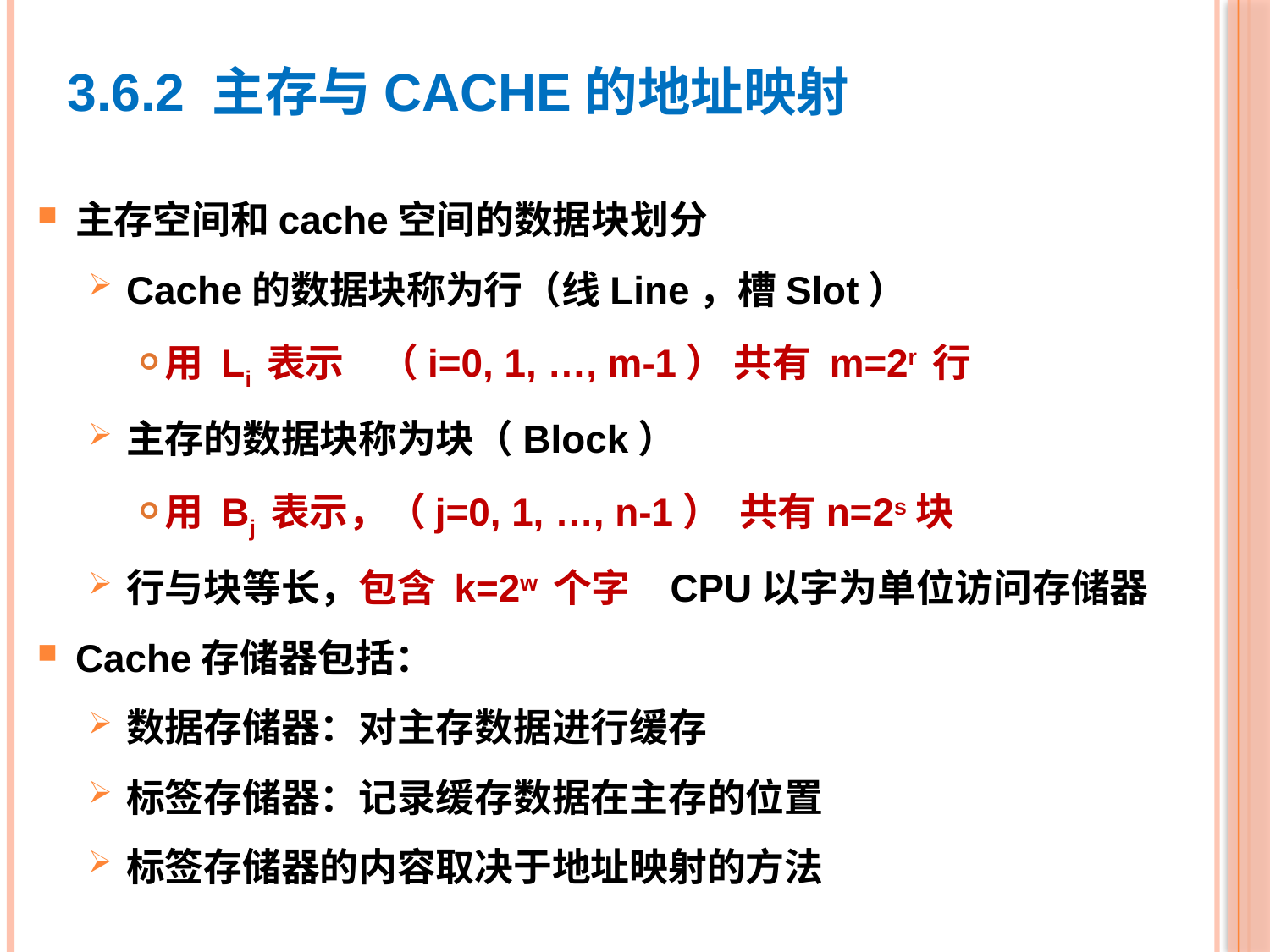

# 3.6.2 主存与Cache的地址映射
主存空间和cache空间的数据块划分
Cache的数据块称为行（线Line，槽Slot）
用 Li 表示    （i=0, 1, …, m-1） 共有 m=2r 行
主存的数据块称为块（Block）
用 Bj 表示，（j=0, 1, …, n-1）  共有n=2s块
行与块等长，包含 k=2w 个字	   CPU以字为单位访问存储器
Cache存储器包括：
数据存储器：对主存数据进行缓存
标签存储器：记录缓存数据在主存的位置
标签存储器的内容取决于地址映射的方法